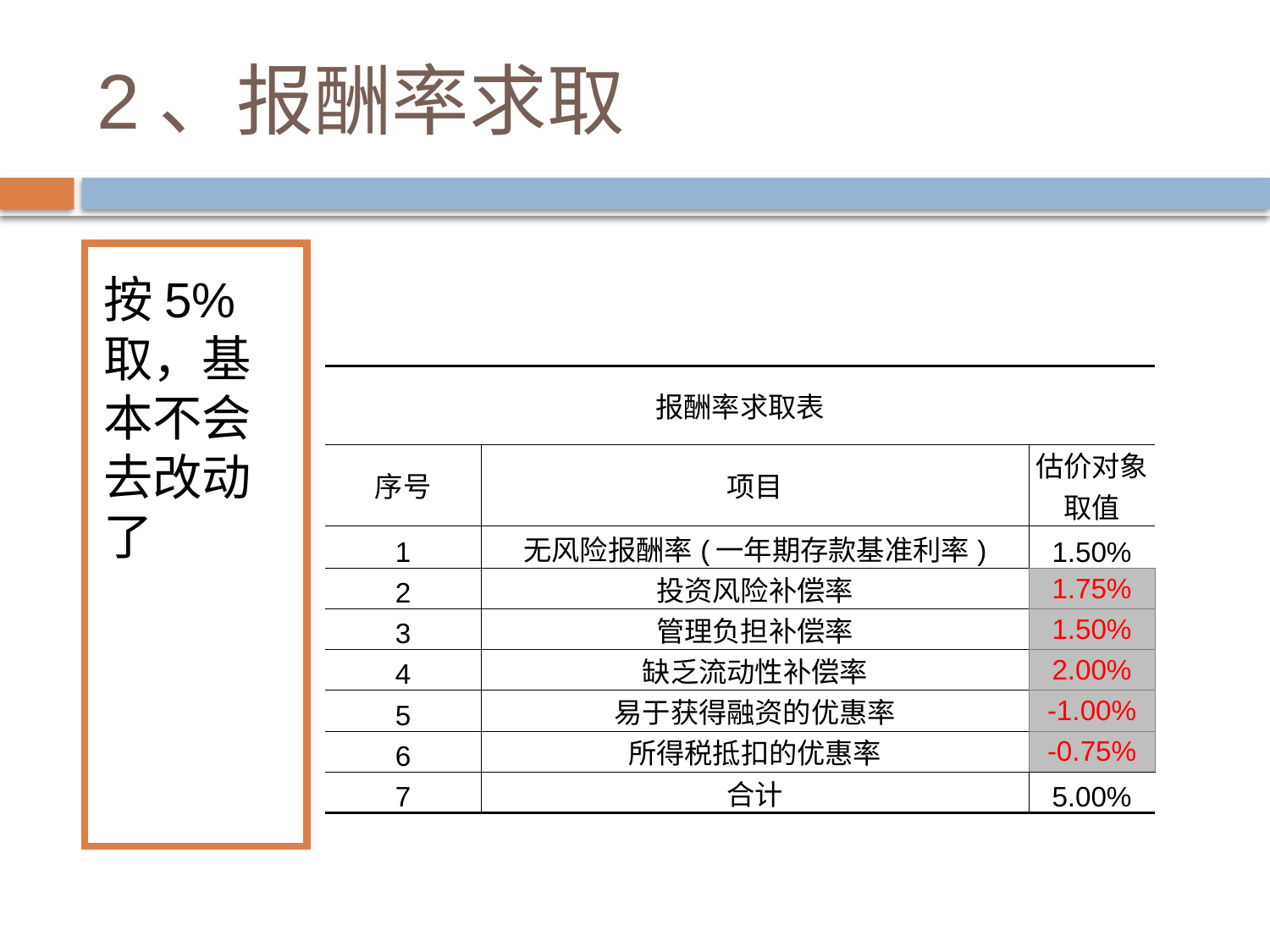

# 2、报酬率求取
按5%取，基本不会去改动了
| 报酬率求取表 |  |  |
| --- | --- | --- |
| 序号 | 项目 | 估价对象取值 |
| 1 | 无风险报酬率(一年期存款基准利率) | 1.50% |
| 2 | 投资风险补偿率 | 1.75% |
| 3 | 管理负担补偿率 | 1.50% |
| 4 | 缺乏流动性补偿率 | 2.00% |
| 5 | 易于获得融资的优惠率 | -1.00% |
| 6 | 所得税抵扣的优惠率 | -0.75% |
| 7 | 合计 | 5.00% |